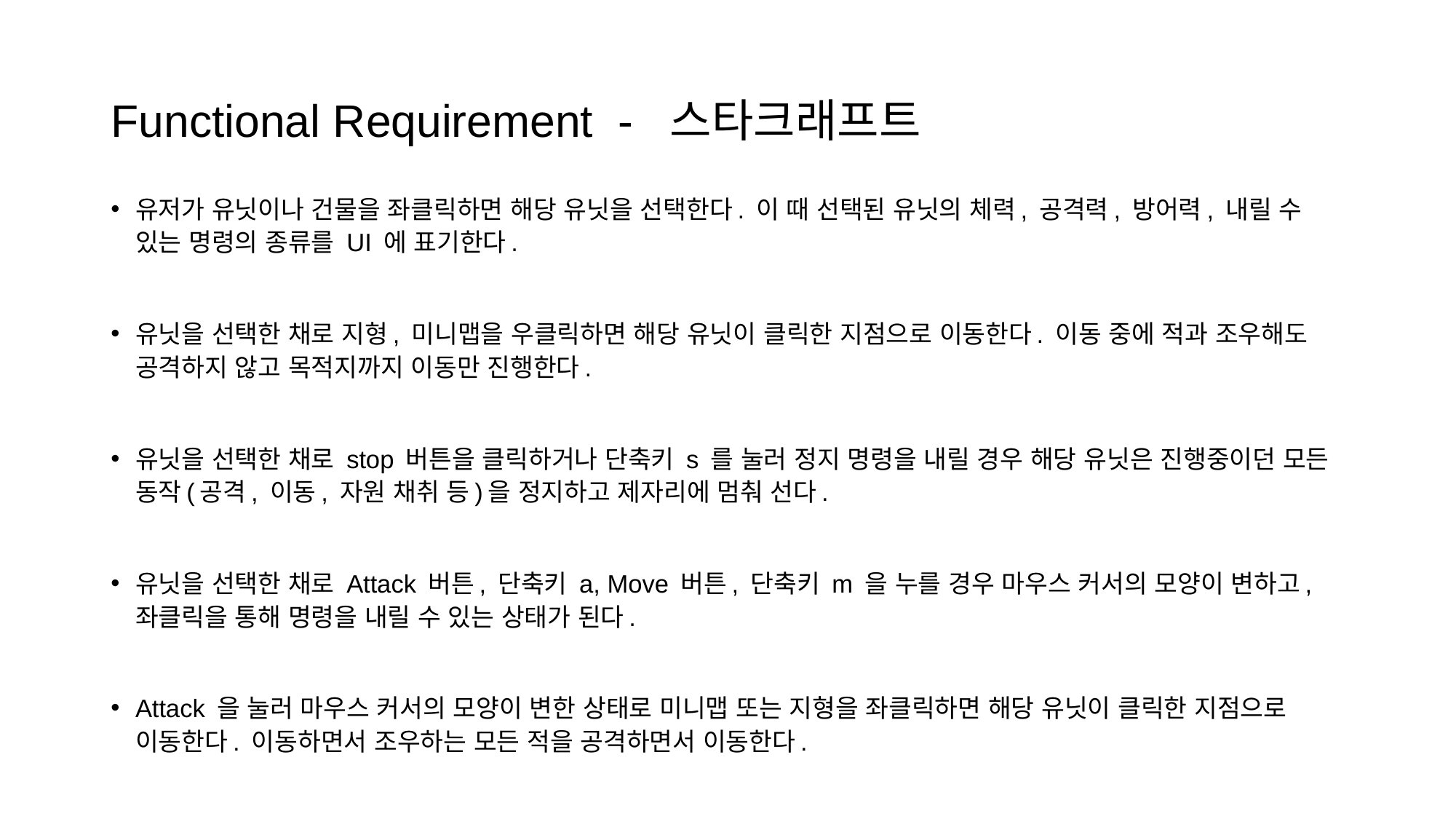

# Functional Requirement  -  스타크래프트
유저가 유닛이나 건물을 좌클릭하면 해당 유닛을 선택한다. 이 때 선택된 유닛의 체력, 공격력, 방어력, 내릴 수 있는 명령의 종류를 UI 에 표기한다.

유닛을 선택한 채로 지형, 미니맵을 우클릭하면 해당 유닛이 클릭한 지점으로 이동한다. 이동 중에 적과 조우해도 공격하지 않고 목적지까지 이동만 진행한다.

유닛을 선택한 채로 stop 버튼을 클릭하거나 단축키 s 를 눌러 정지 명령을 내릴 경우 해당 유닛은 진행중이던 모든 동작(공격, 이동, 자원 채취 등)을 정지하고 제자리에 멈춰 선다.

유닛을 선택한 채로 Attack 버튼, 단축키 a, Move 버튼, 단축키 m 을 누를 경우 마우스 커서의 모양이 변하고, 좌클릭을 통해 명령을 내릴 수 있는 상태가 된다.

Attack 을 눌러 마우스 커서의 모양이 변한 상태로 미니맵 또는 지형을 좌클릭하면 해당 유닛이 클릭한 지점으로 이동한다. 이동하면서 조우하는 모든 적을 공격하면서 이동한다.